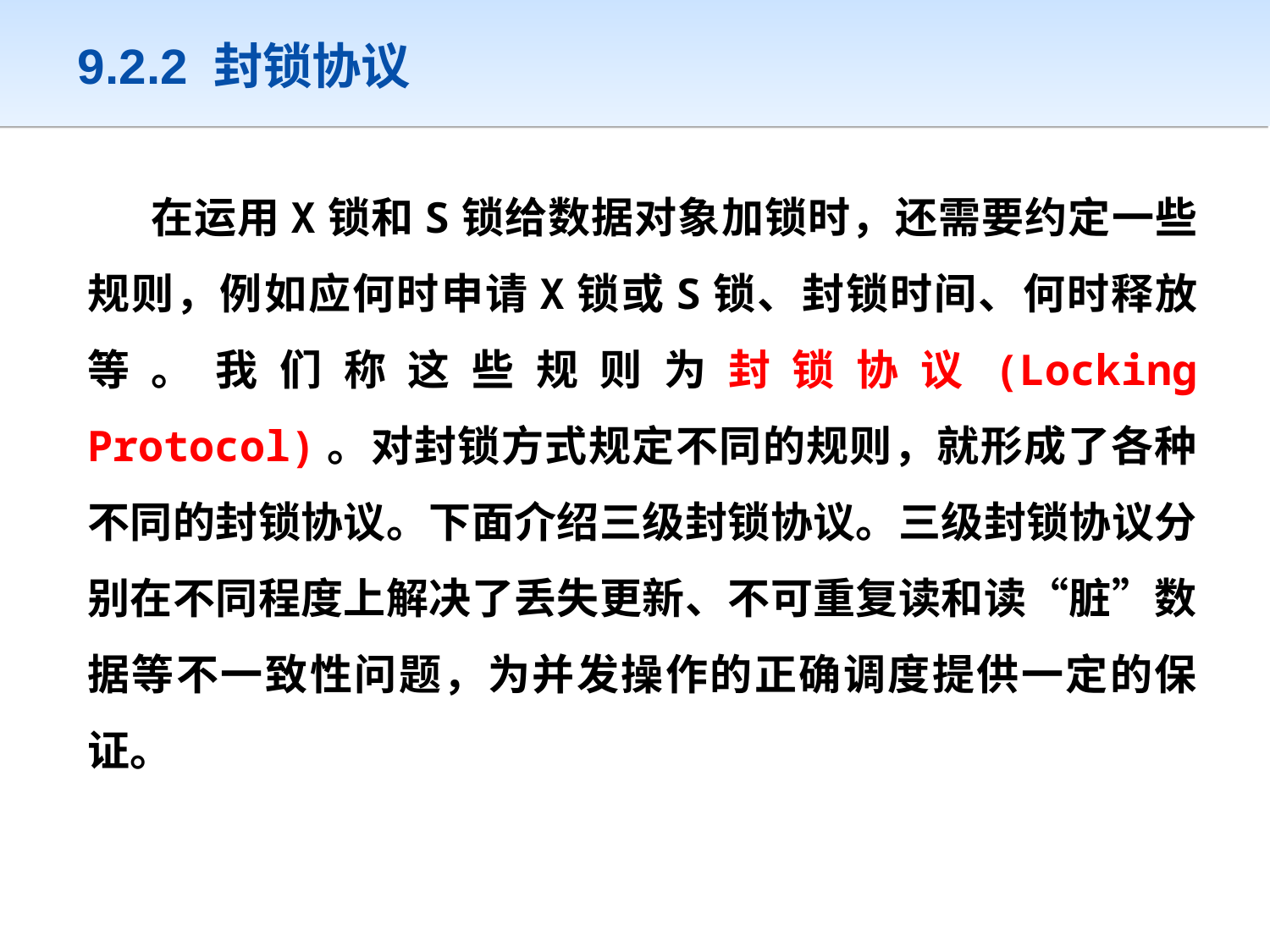

# 9.2.2 封锁协议
在运用X锁和S锁给数据对象加锁时，还需要约定一些规则，例如应何时申请X锁或S锁、封锁时间、何时释放等。我们称这些规则为封锁协议(Locking Protocol)。对封锁方式规定不同的规则，就形成了各种不同的封锁协议。下面介绍三级封锁协议。三级封锁协议分别在不同程度上解决了丢失更新、不可重复读和读“脏”数据等不一致性问题，为并发操作的正确调度提供一定的保证。